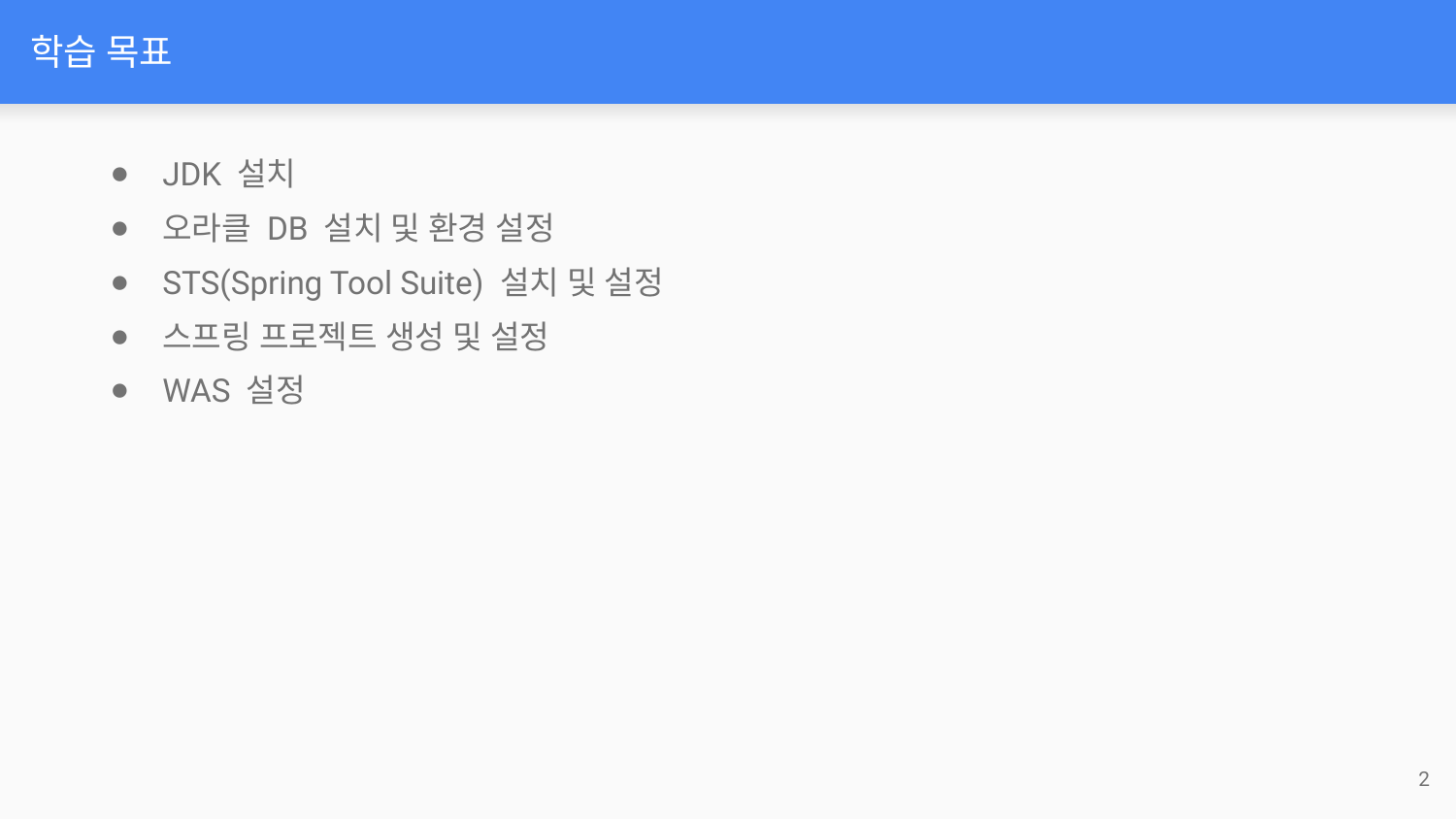

# 학습 목표
JDK 설치
오라클 DB 설치 및 환경 설정
STS(Spring Tool Suite) 설치 및 설정
스프링 프로젝트 생성 및 설정
WAS 설정
2